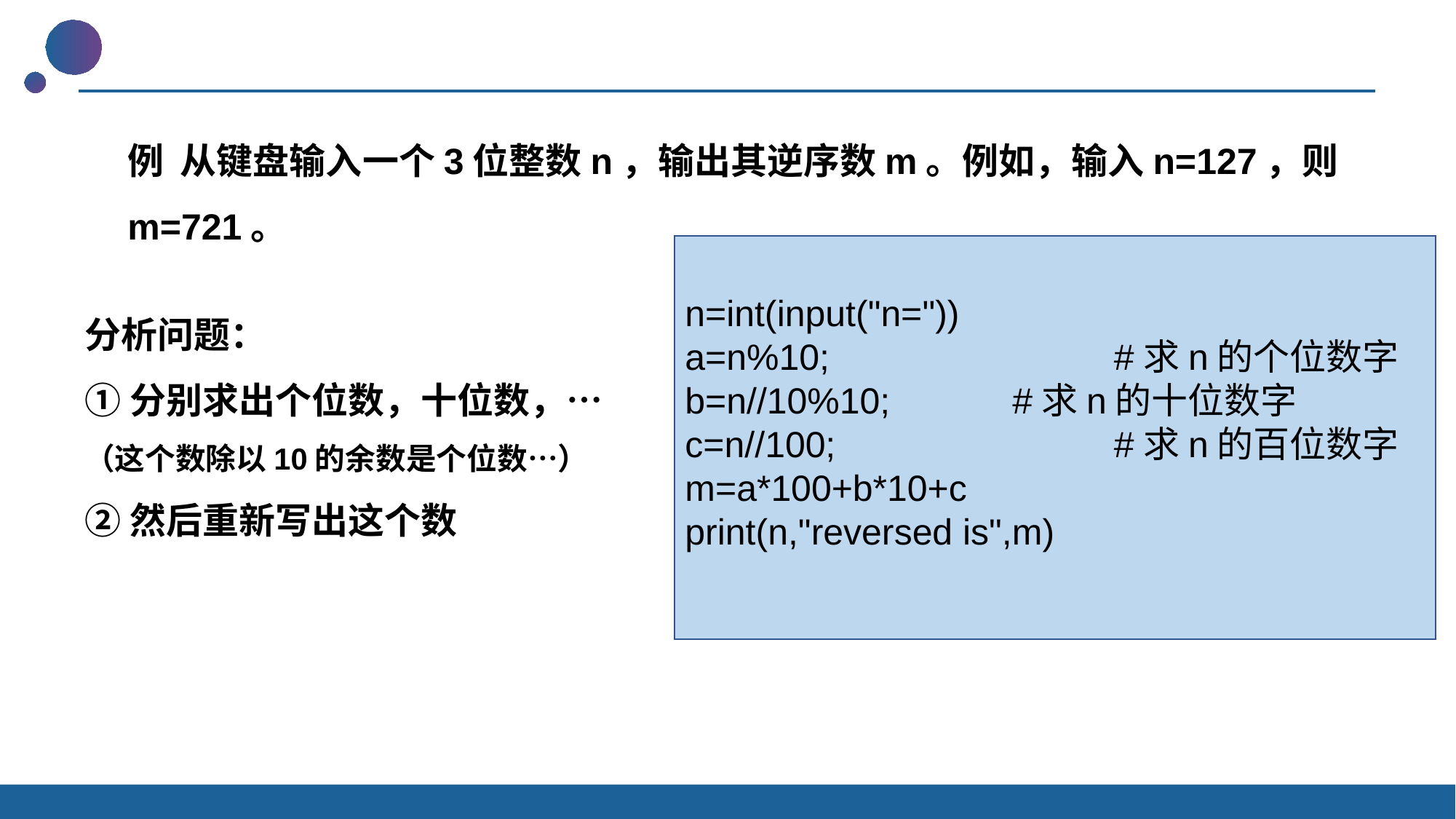

例  从键盘输入一个3位整数n，输出其逆序数m。例如，输入n=127，则m=721。
n=int(input("n="))
a=n%10;             	          #求n的个位数字
b=n//10%10;           	#求n的十位数字
c=n//100;             	          #求n的百位数字
m=a*100+b*10+c
print(n,"reversed is",m)

分析问题：
①分别求出个位数，十位数，…
（这个数除以10的余数是个位数…）
②然后重新写出这个数